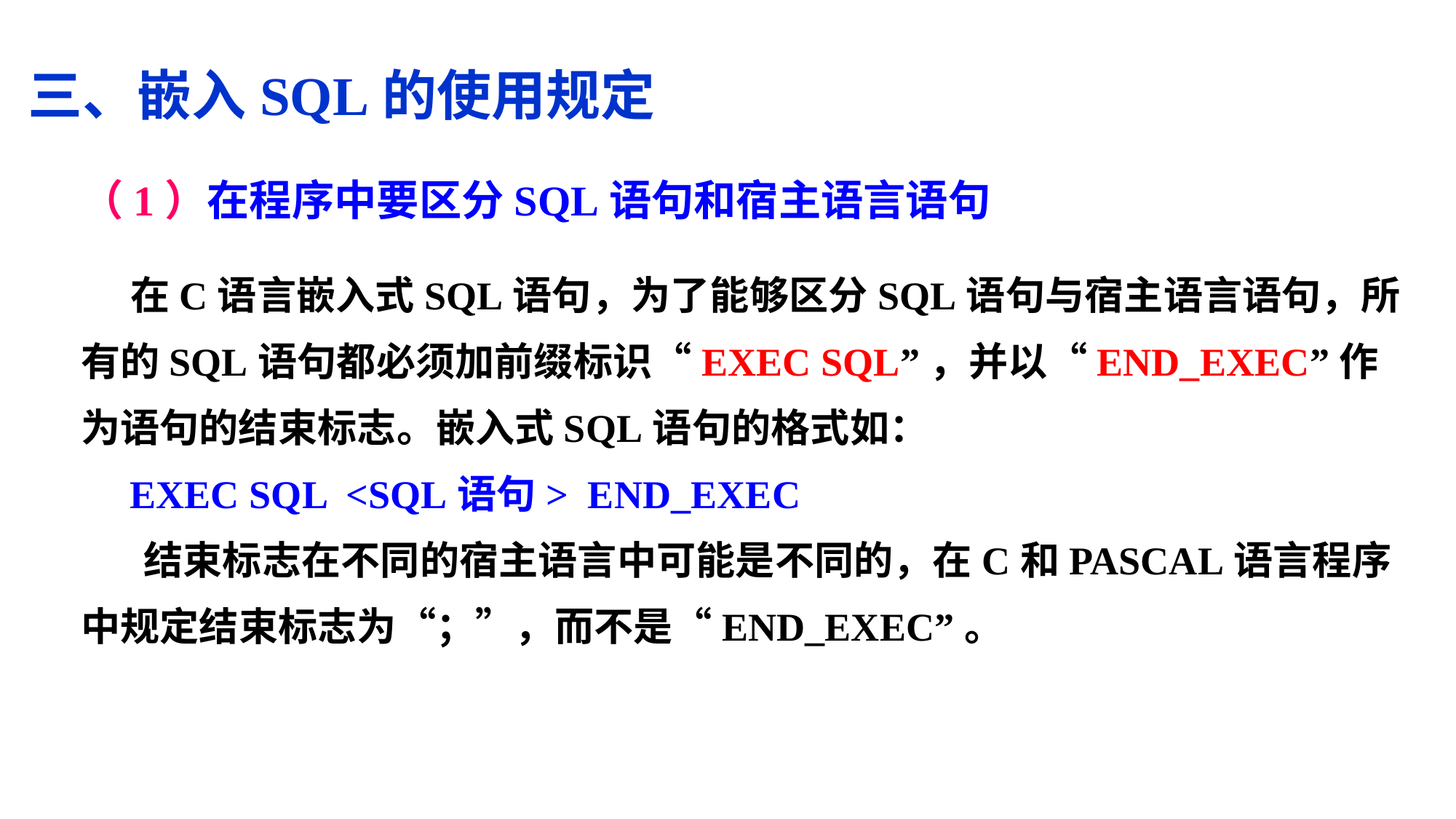

三、嵌入SQL的使用规定
（1）在程序中要区分SQL语句和宿主语言语句
     在C语言嵌入式SQL语句，为了能够区分SQL语句与宿主语言语句，所有的SQL语句都必须加前缀标识“EXEC SQL”，并以“END_EXEC”作为语句的结束标志。嵌入式SQL语句的格式如：
     EXEC SQL  <SQL语句>  END_EXEC
      结束标志在不同的宿主语言中可能是不同的，在C和PASCAL语言程序中规定结束标志为“；”，而不是“END_EXEC”。